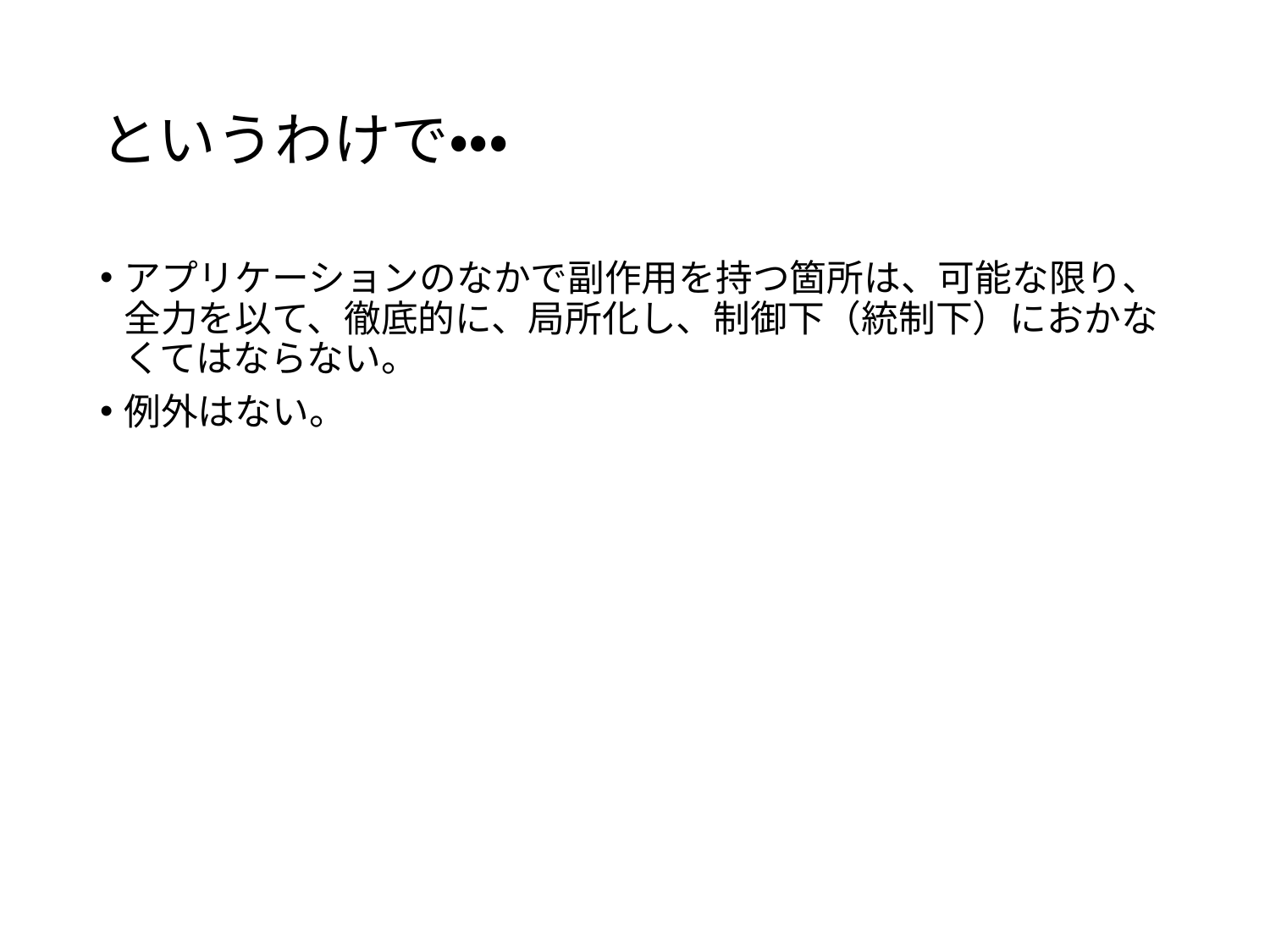

# というわけで・・・
アプリケーションのなかで副作用を持つ箇所は、可能な限り、全力を以て、徹底的に、局所化し、制御下（統制下）におかなくてはならない。
例外はない。